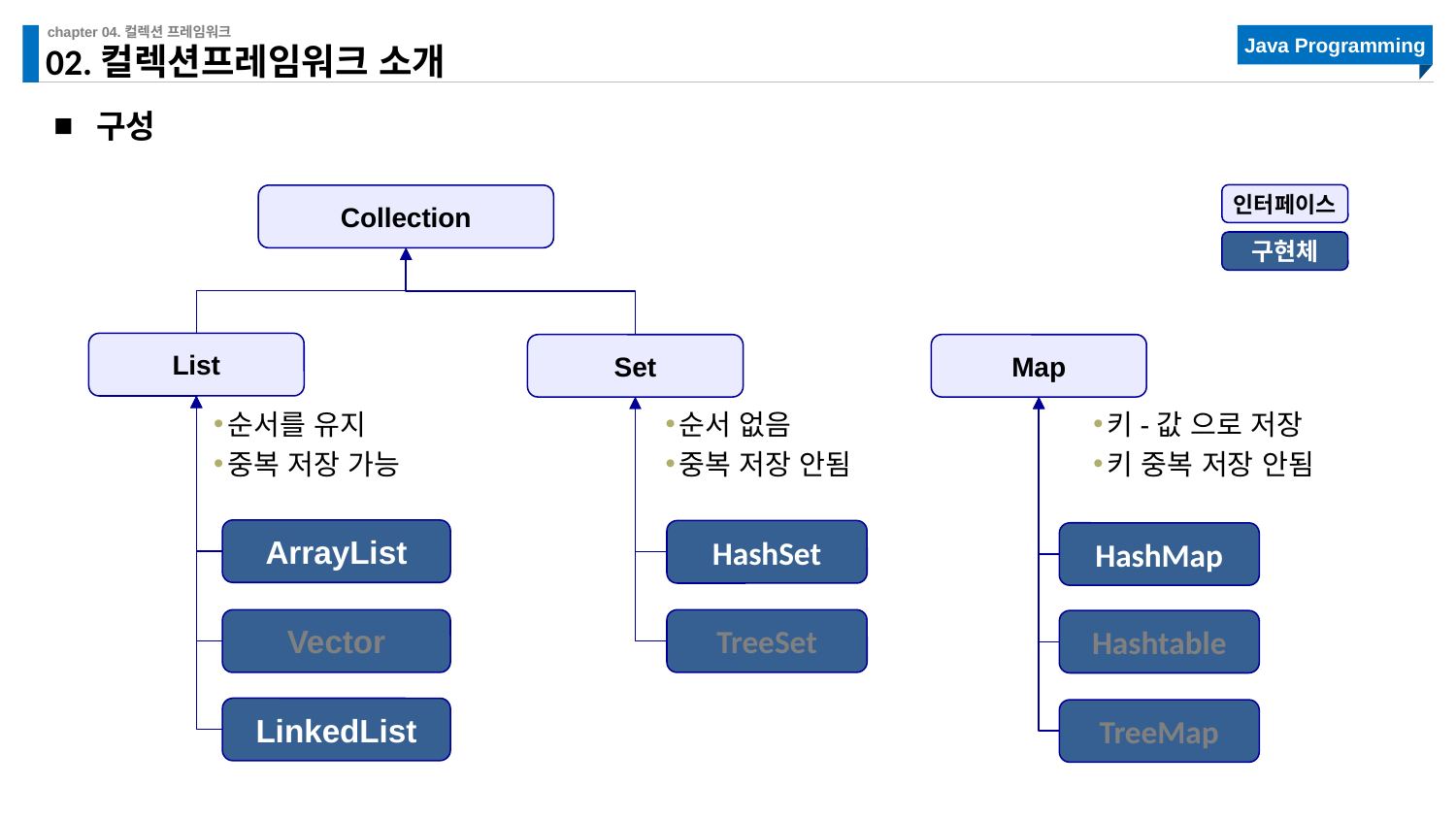

# 02.컬렉션프레임워크 소개
구성
인터페이스
Collection
구현체
List
Set
Map
순서를 유지
중복 저장 가능
순서 없음
중복 저장 안됨
키-값 으로 저장
키 중복 저장 안됨
ArrayList
HashSet
HashMap
Vector
TreeSet
Hashtable
LinkedList
TreeMap